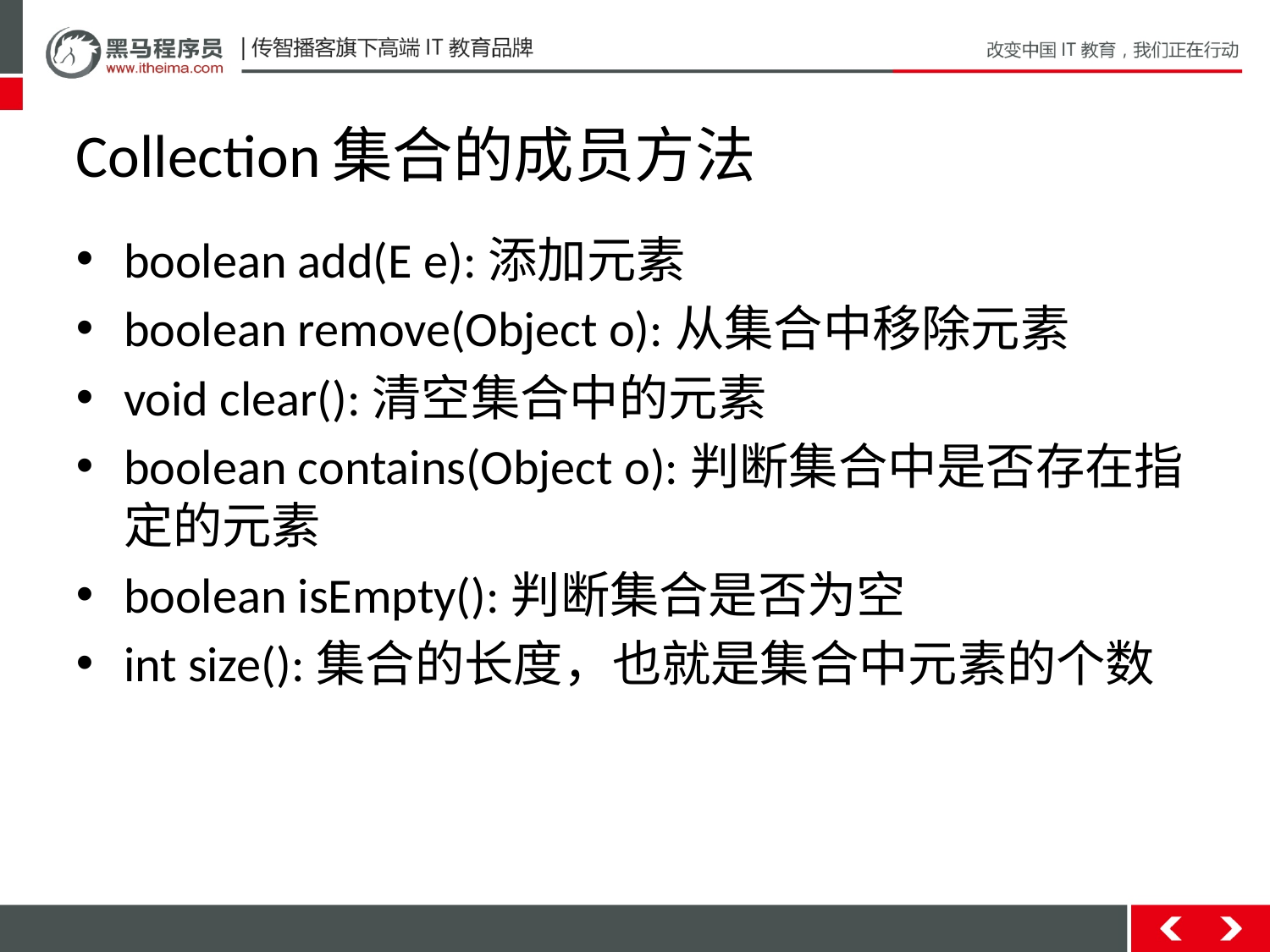

# Collection集合的成员方法
boolean add(E e):添加元素
boolean remove(Object o):从集合中移除元素
void clear():清空集合中的元素
boolean contains(Object o):判断集合中是否存在指定的元素
boolean isEmpty():判断集合是否为空
int size():集合的长度，也就是集合中元素的个数